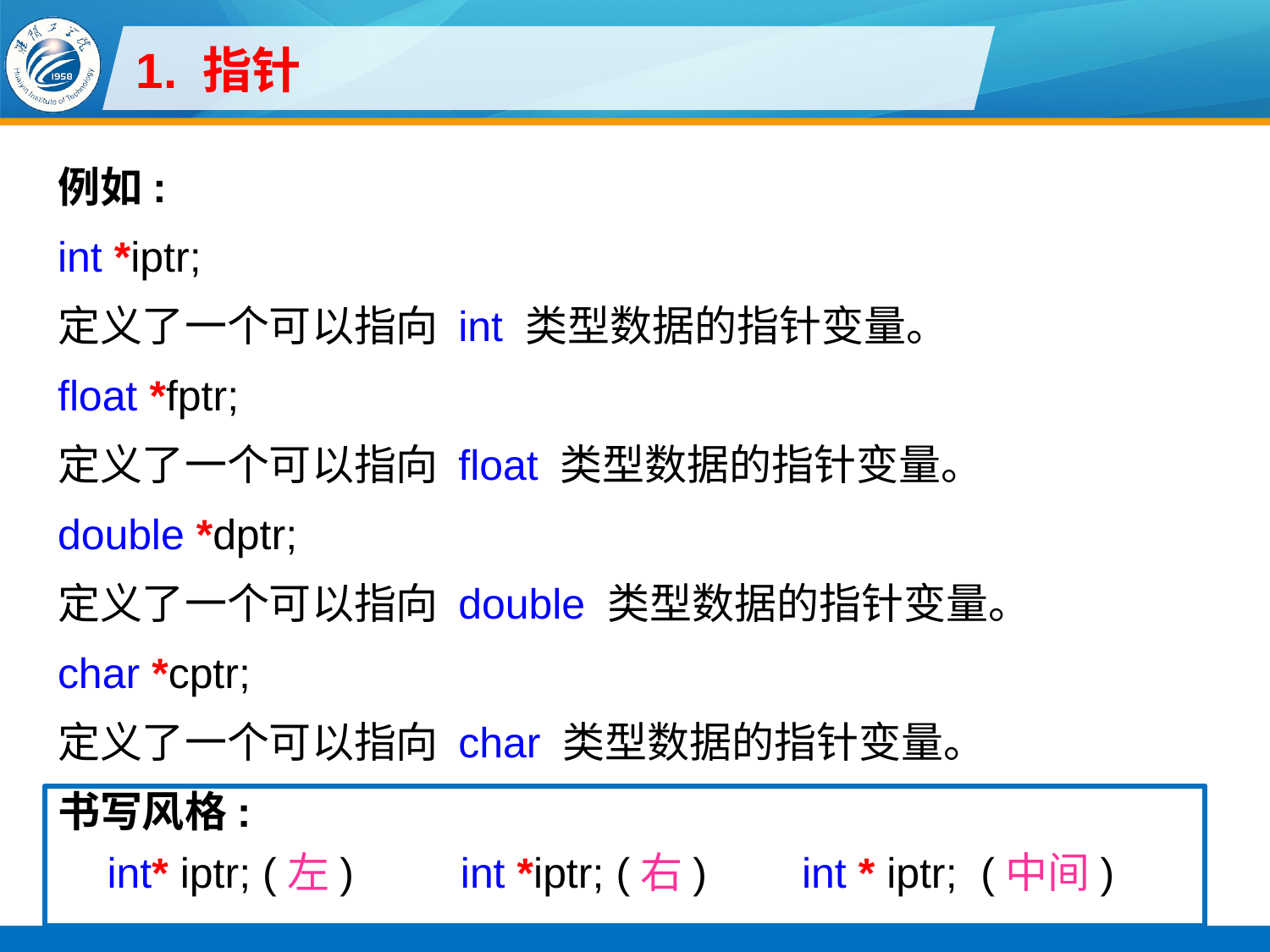

# 1. 指针
例如:
int *iptr;
定义了一个可以指向 int 类型数据的指针变量。
float *fptr;
定义了一个可以指向 float 类型数据的指针变量。
double *dptr;
定义了一个可以指向 double 类型数据的指针变量。
char *cptr;
定义了一个可以指向 char 类型数据的指针变量。
书写风格:
int* iptr; (左)         int *iptr; (右)        int * iptr;  (中间)